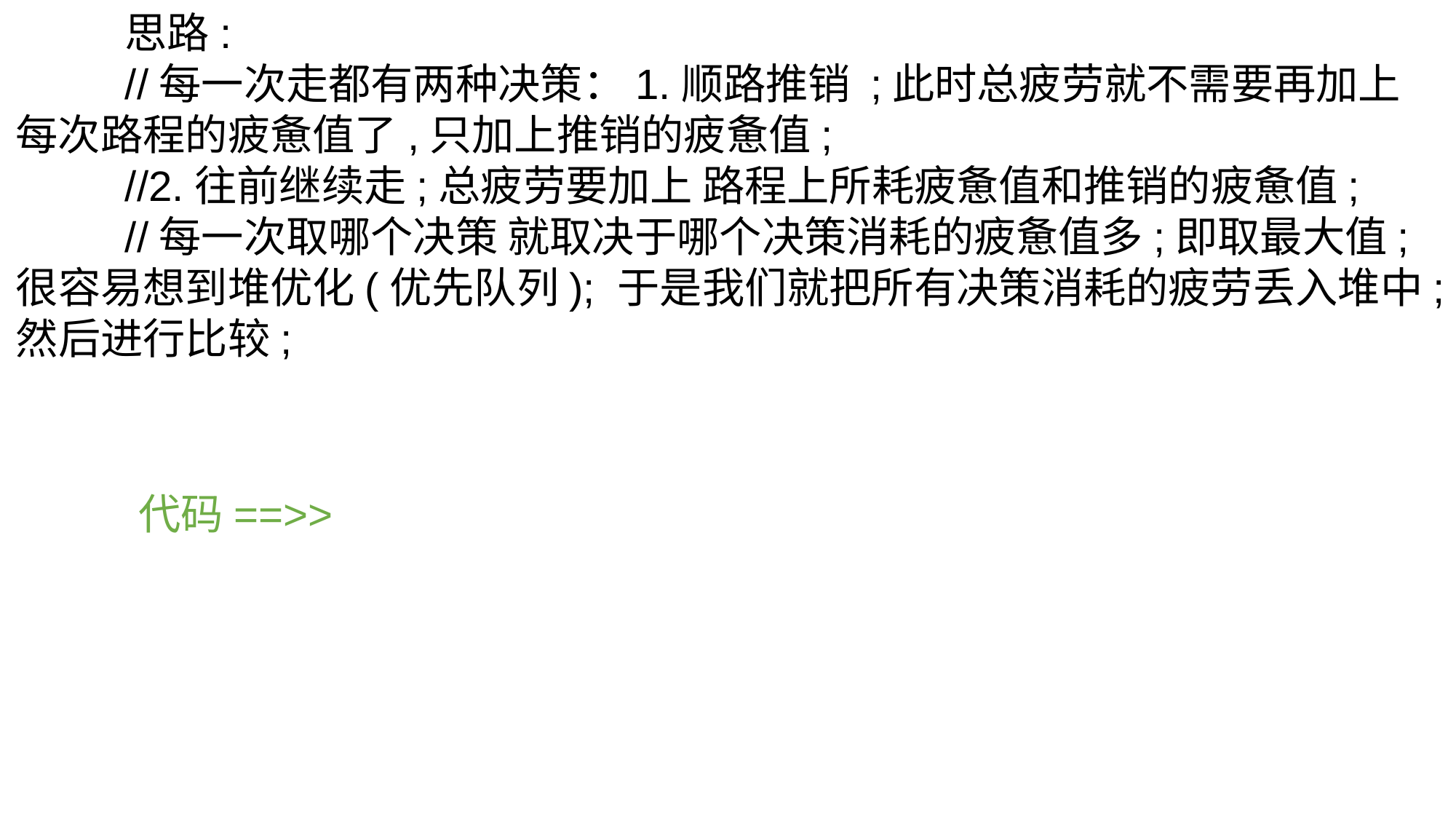

思路:
	//每一次走都有两种决策：1.顺路推销 ;此时总疲劳就不需要再加上每次路程的疲惫值了,只加上推销的疲惫值;
	//2.往前继续走;总疲劳要加上 路程上所耗疲惫值和推销的疲惫值;
	//每一次取哪个决策 就取决于哪个决策消耗的疲惫值多;即取最大值;很容易想到堆优化(优先队列); 于是我们就把所有决策消耗的疲劳丢入堆中;然后进行比较;
代码==>>